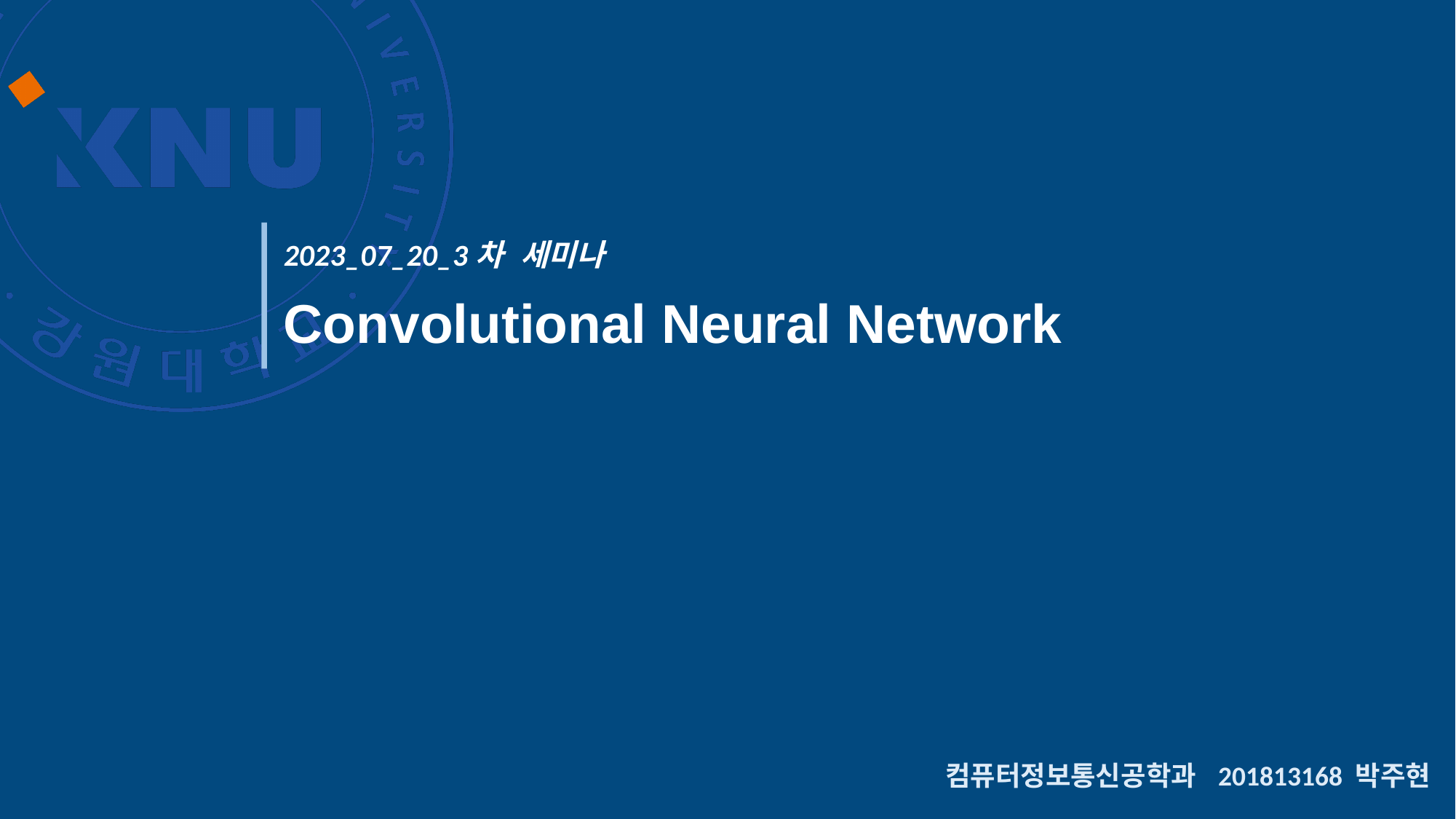

2023_07_20_3차  세미나
# Convolutional Neural Network
컴퓨터정보통신공학과  201813168 박주현